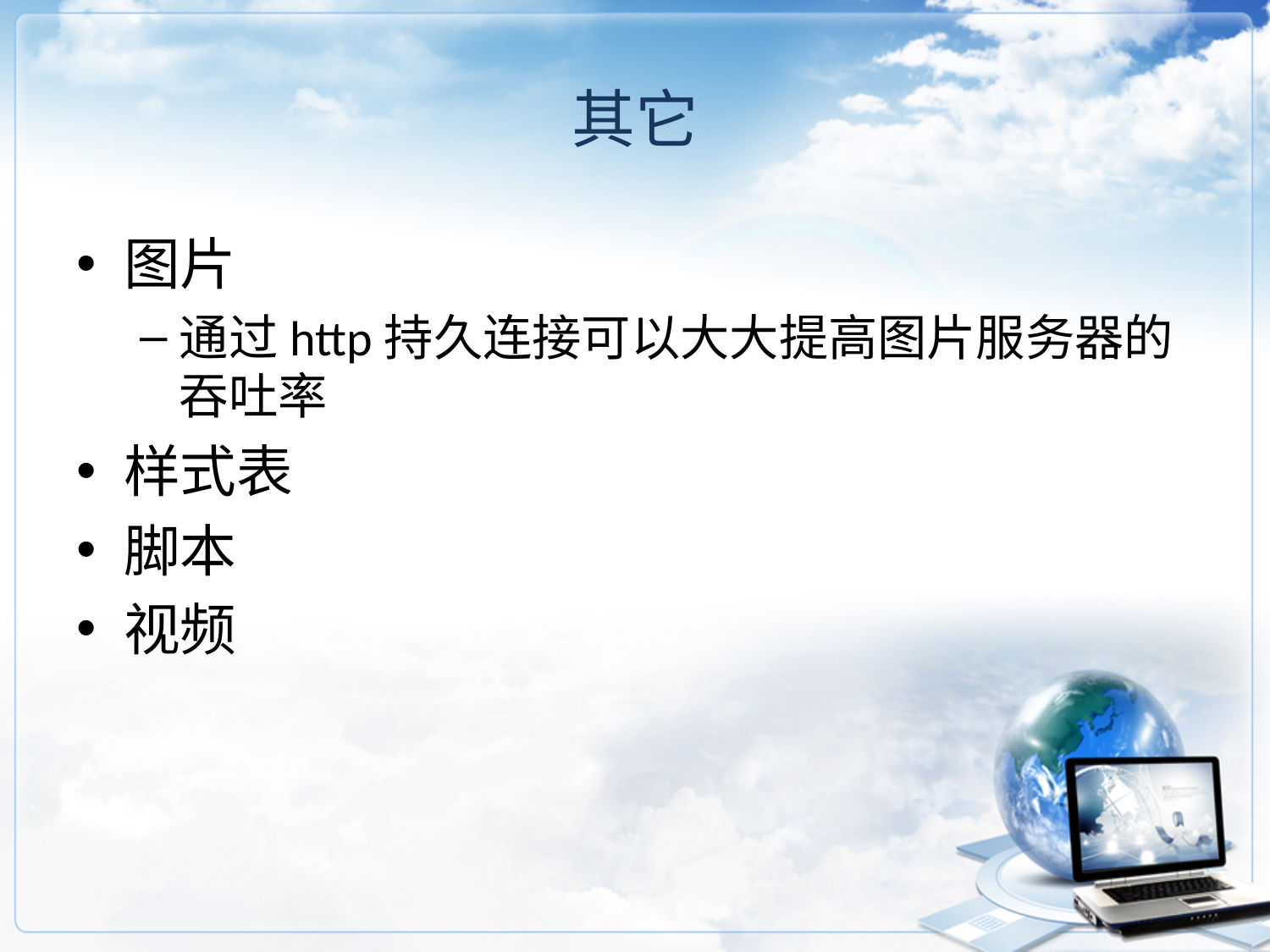

# 其它
图片
通过http持久连接可以大大提高图片服务器的吞吐率
样式表
脚本
视频